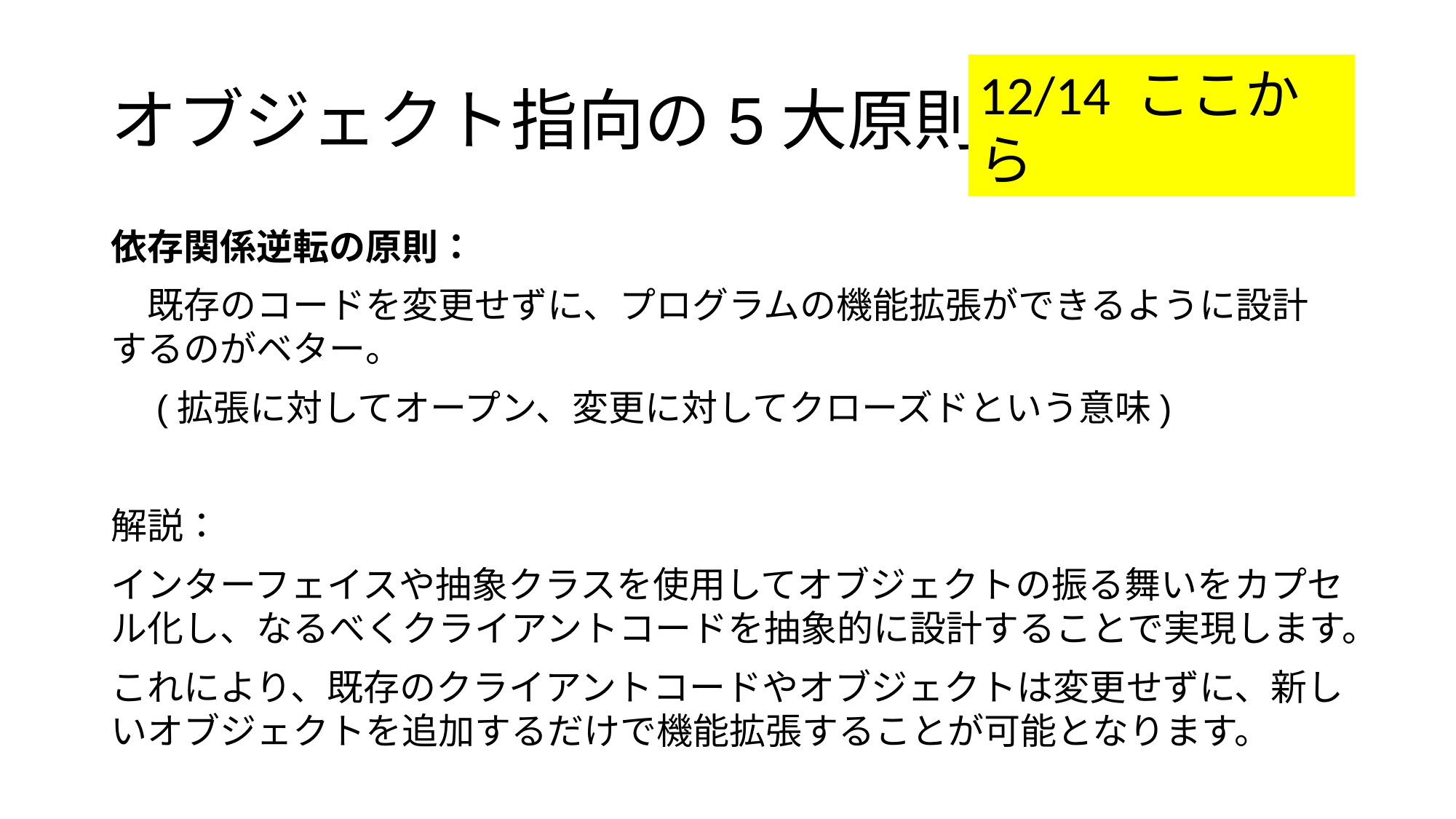

# オブジェクト指向の5大原則
12/14 ここから
依存関係逆転の原則：
　既存のコードを変更せずに、プログラムの機能拡張ができるように設計するのがベター。
　(拡張に対してオープン、変更に対してクローズドという意味)

解説：
インターフェイスや抽象クラスを使用してオブジェクトの振る舞いをカプセル化し、なるべくクライアントコードを抽象的に設計することで実現します。
これにより、既存のクライアントコードやオブジェクトは変更せずに、新しいオブジェクトを追加するだけで機能拡張することが可能となります。